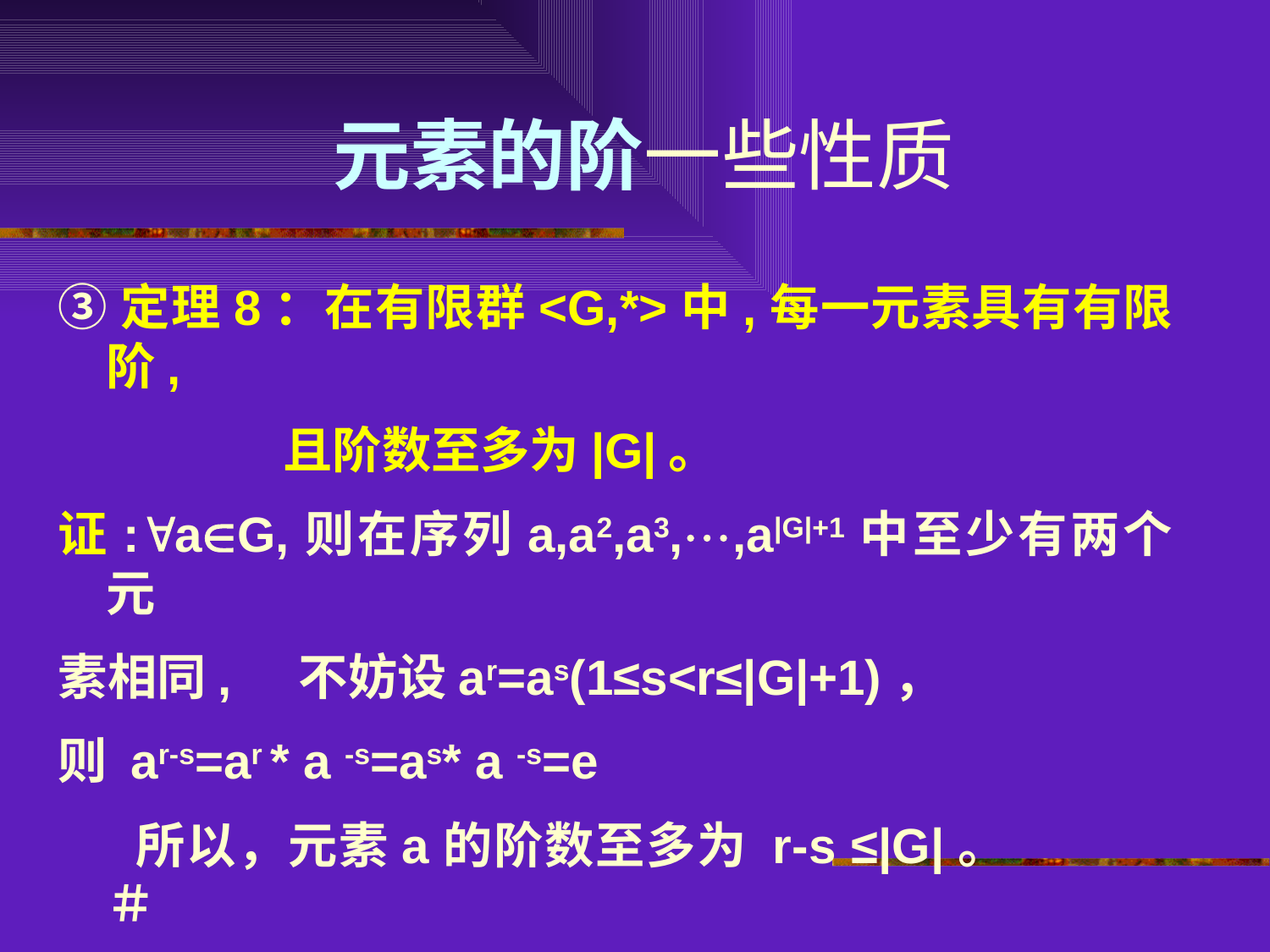

# 元素的阶一些性质
③定理8：在有限群<G,*>中,每一元素具有有限阶,
                   且阶数至多为|G|。
证:∀a∈G,则在序列a,a2,a3,…,a|G|+1中至少有两个元
素相同,    不妨设ar=as(1≤s<r≤|G|+1)，
则 ar-s=ar * a -s=as* a -s=e
     所以，元素a的阶数至多为 r-s ≤|G|。              ＃